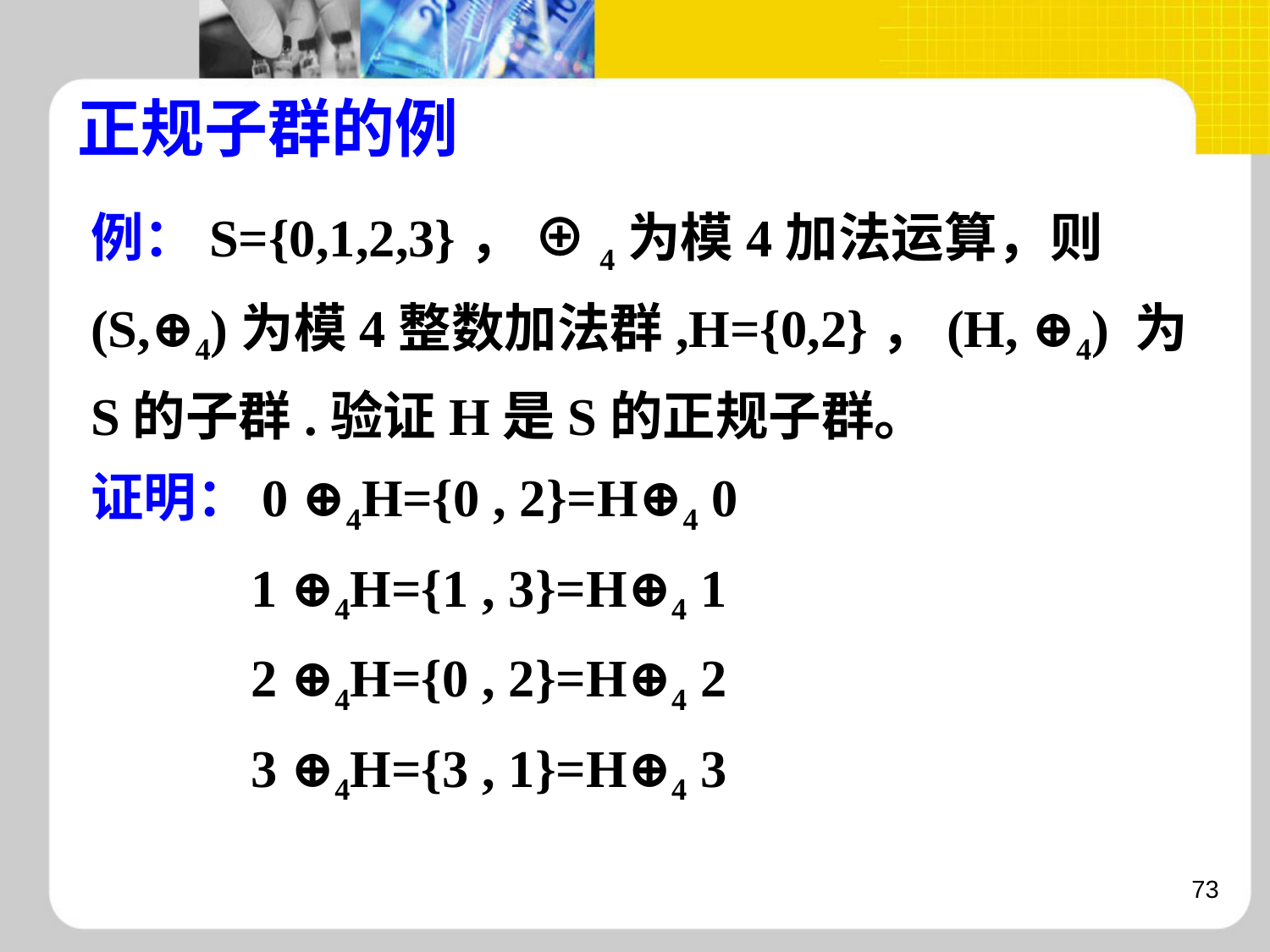

# 正规子群的例
例：S={0,1,2,3}， ⊕4为模4加法运算，则(S,⊕4)为模4整数加法群,H={0,2}，(H, ⊕4) 为S的子群.验证H是S的正规子群。
证明：0 ⊕4H={0 , 2}=H⊕4 0
            1 ⊕4H={1 , 3}=H⊕4 1
            2 ⊕4H={0 , 2}=H⊕4 2
            3 ⊕4H={3 , 1}=H⊕4 3

73